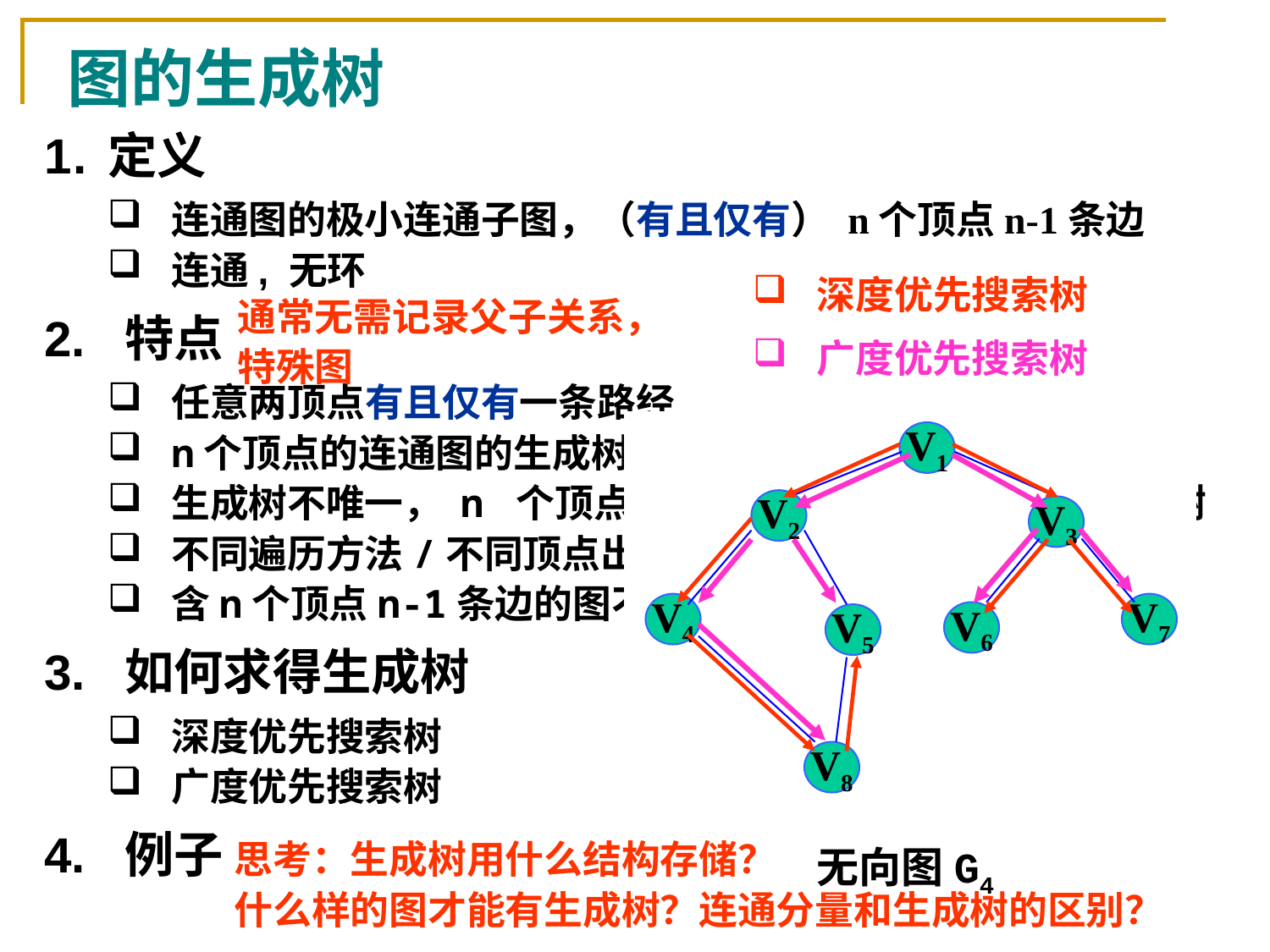

图的生成树
定义
连通图的极小连通子图，（有且仅有） n个顶点n-1条边
连通, 无环
2.  特点
任意两顶点有且仅有一条路经
n个顶点的连通图的生成树具有n-1条边
生成树不唯一， n 个顶点的完全图有n(n-2)种不同的生成树
不同遍历方法/不同顶点出发/不同存储结构，生成树不同
含n个顶点n-1条边的图不一定是生成树
3.  如何求得生成树
深度优先搜索树
广度优先搜索树
4.  例子
深度优先搜索树
通常无需记录父子关系，
特殊图
广度优先搜索树

V1

V2
V3

V4
V7
V6
V5

V8
无向图G4

思考：生成树用什么结构存储？
什么样的图才能有生成树？连通分量和生成树的区别？